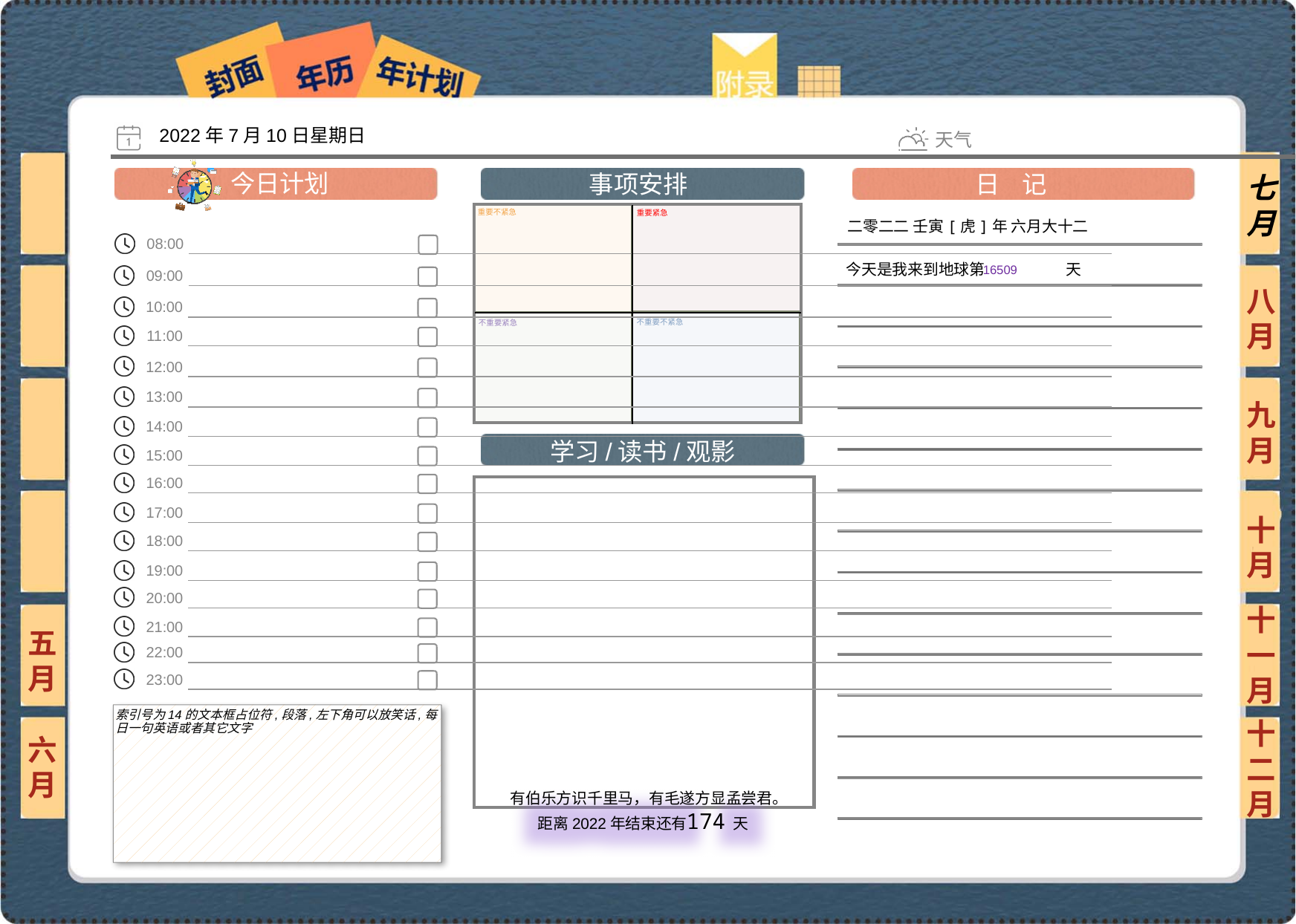

2022年7月10日星期日
七月
二零二二 壬寅[虎]年 六月大十二
16509
八月
九月
十月
十一月
五月
索引号为14的文本框占位符,段落,左下角可以放笑话,每日一句英语或者其它文字
六月
十二月
174
 有伯乐方识千里马，有毛遂方显孟尝君。